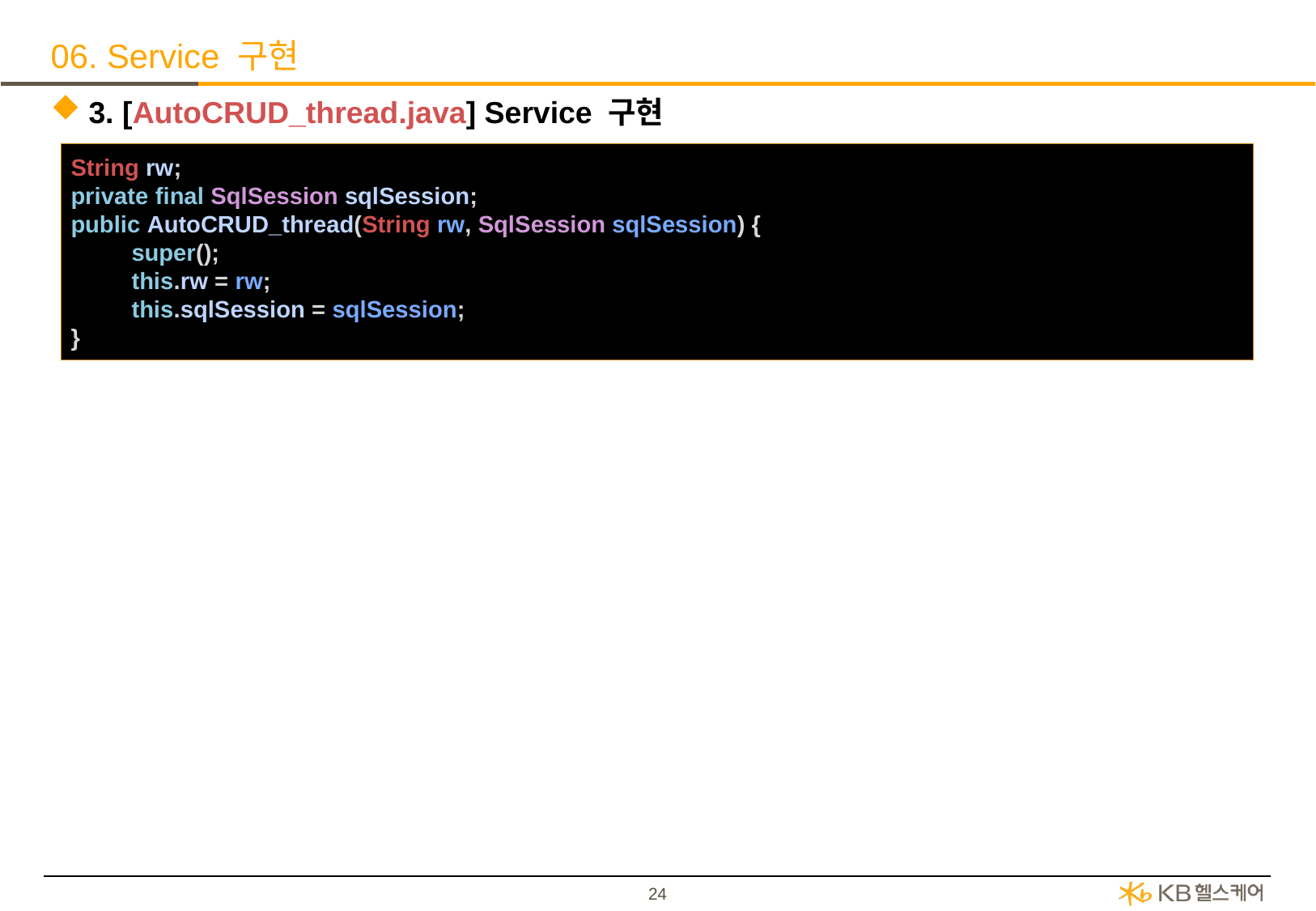

# 06. Service 구현
3. [AutoCRUD_thread.java] Service 구현

String rw;
private final SqlSession sqlSession;
public AutoCRUD_thread(String rw, SqlSession sqlSession) {
super();
this.rw = rw;
this.sqlSession = sqlSession;
}